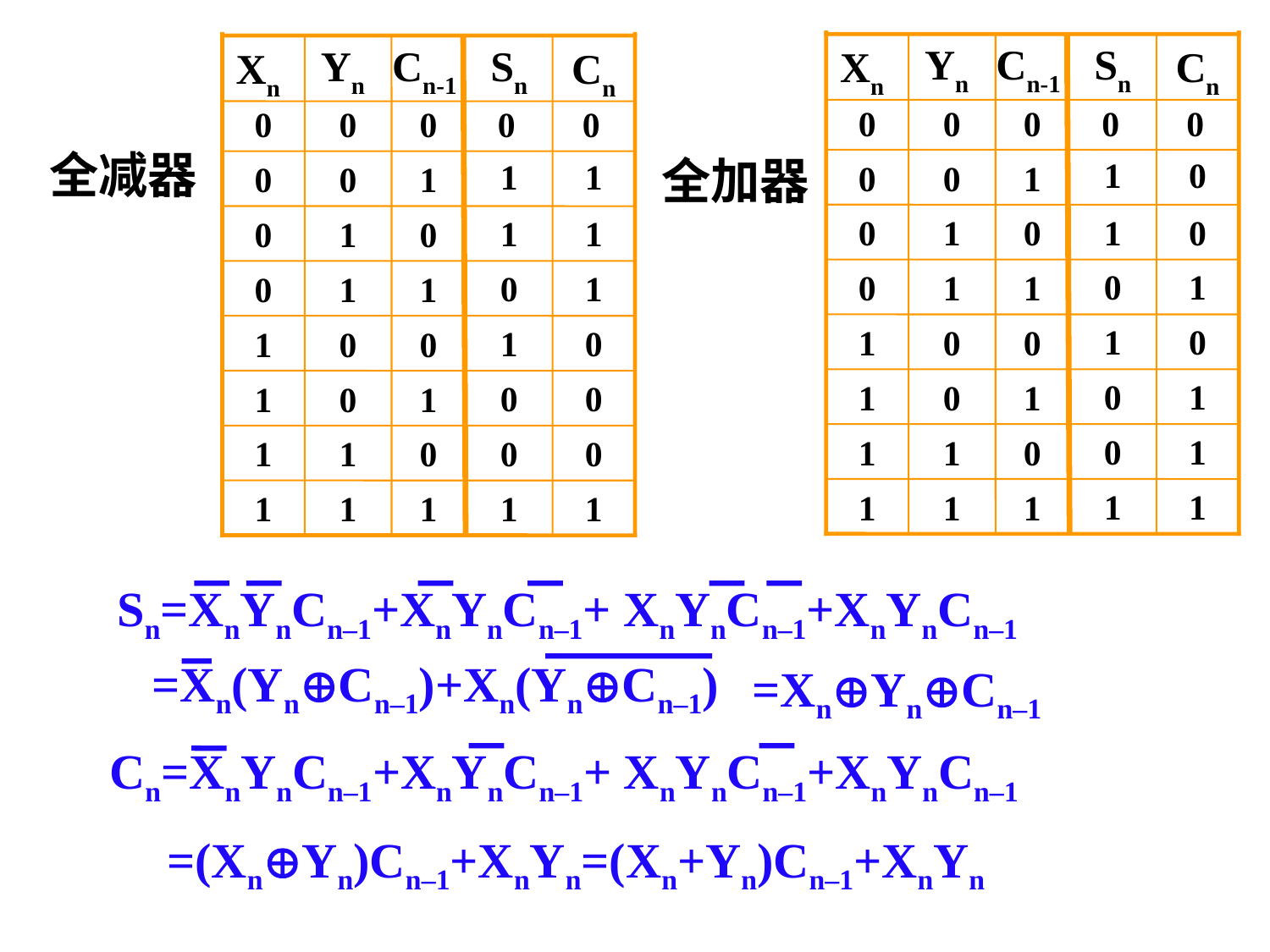

Yn
Cn-1
Sn

Xn

Cn
0
0
0
0
0

1
0
0

0
1
1
0
0
1
1
0
0
1
0
1
1
1
0

1
0
0

1
1
1

0
0
1

0
1
1

1
0
1

1
1

Yn
Cn-1
Sn

Xn

Cn
0
0
0
0
0

1
1
0

0
1
1
1
0
1
1
0
0
0
0
0
1
1
0

1
0
0

1
1
1

0
0
1

0
1
1

1
0
1

1
1

全减器
# 全加器
Sn=XnYnCn–1+XnYnCn–1+ XnYnCn–1+XnYnCn–1

=Xn(Yn⊕Cn–1)+Xn(Yn⊕Cn–1)

=Xn⊕Yn⊕Cn–1
Cn=XnYnCn–1+XnYnCn–1+ XnYnCn–1+XnYnCn–1

=(Xn⊕Yn)Cn–1+XnYn=(Xn+Yn)Cn–1+XnYn